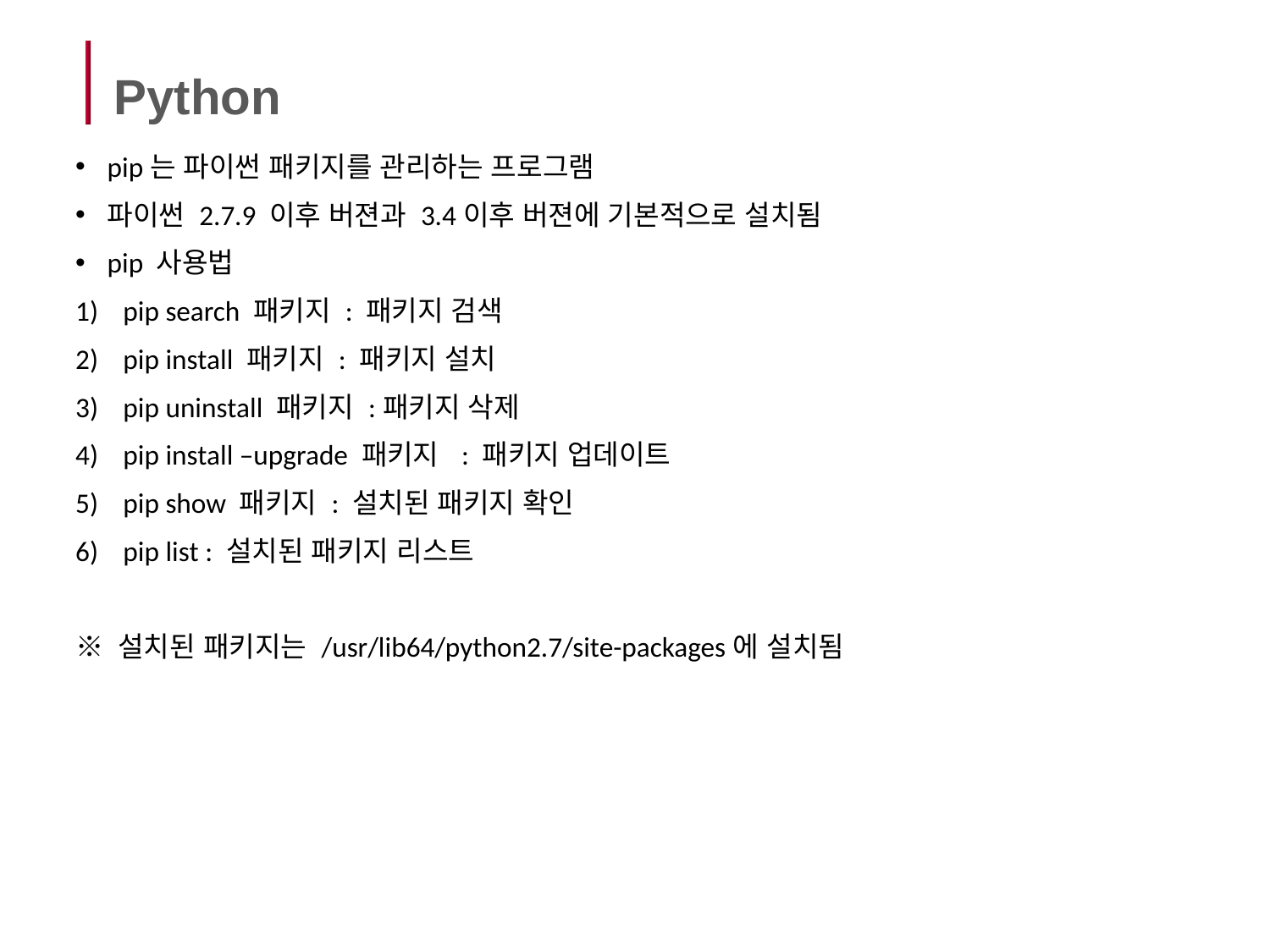

pip는 파이썬 패키지를 관리하는 프로그램
파이썬 2.7.9 이후 버젼과 3.4이후 버젼에 기본적으로 설치됨
pip 사용법
pip search 패키지 : 패키지 검색
pip install 패키지 : 패키지 설치
pip uninstall 패키지 :패키지 삭제
pip install –upgrade 패키지  : 패키지 업데이트
pip show 패키지 : 설치된 패키지 확인
pip list : 설치된 패키지 리스트

※ 설치된 패키지는 /usr/lib64/python2.7/site-packages에 설치됨